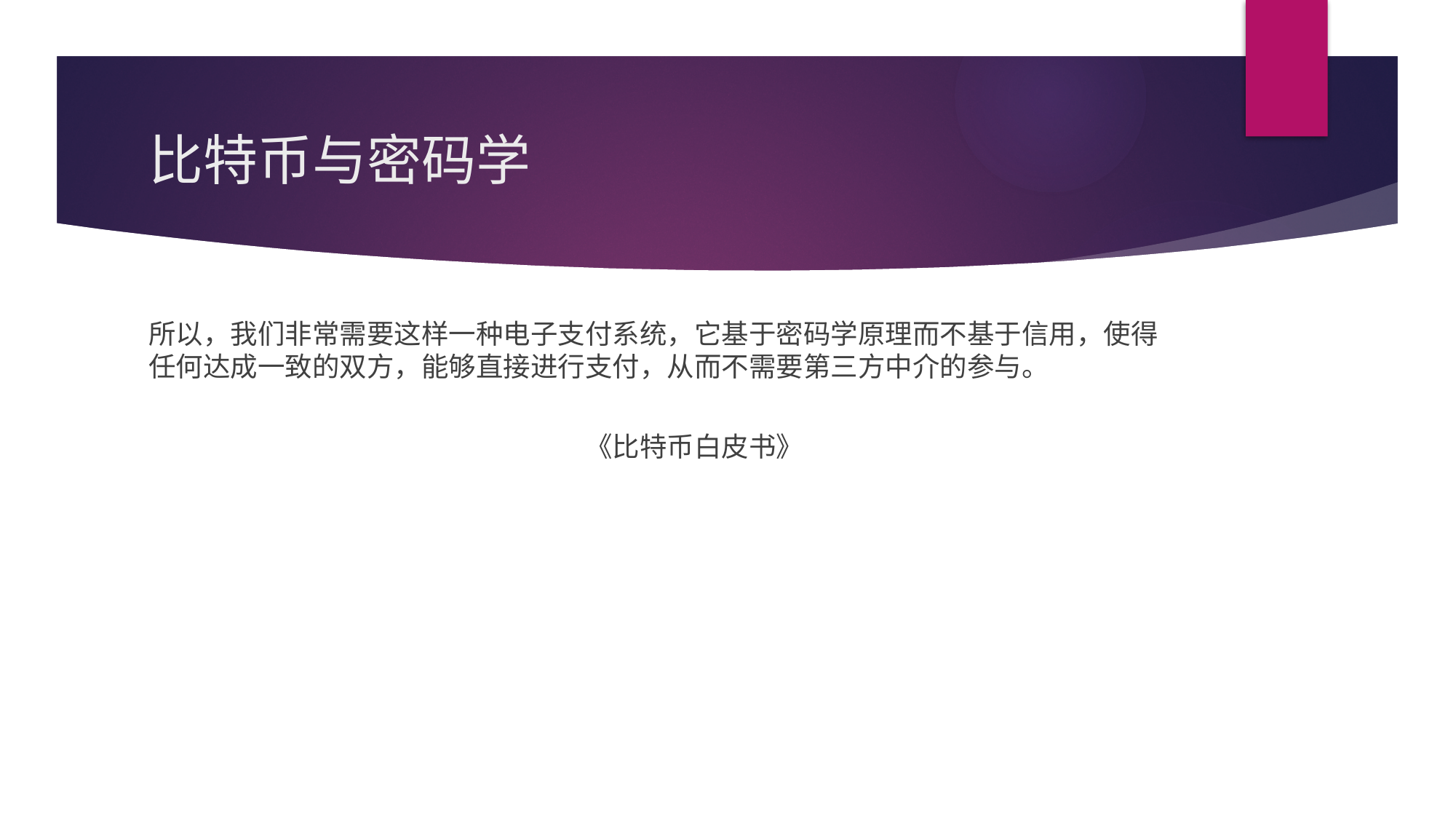

# 比特币与密码学
所以，我们非常需要这样一种电子支付系统，它基于密码学原理而不基于信用，使得任何达成一致的双方，能够直接进行支付，从而不需要第三方中介的参与。
													《比特币白皮书》